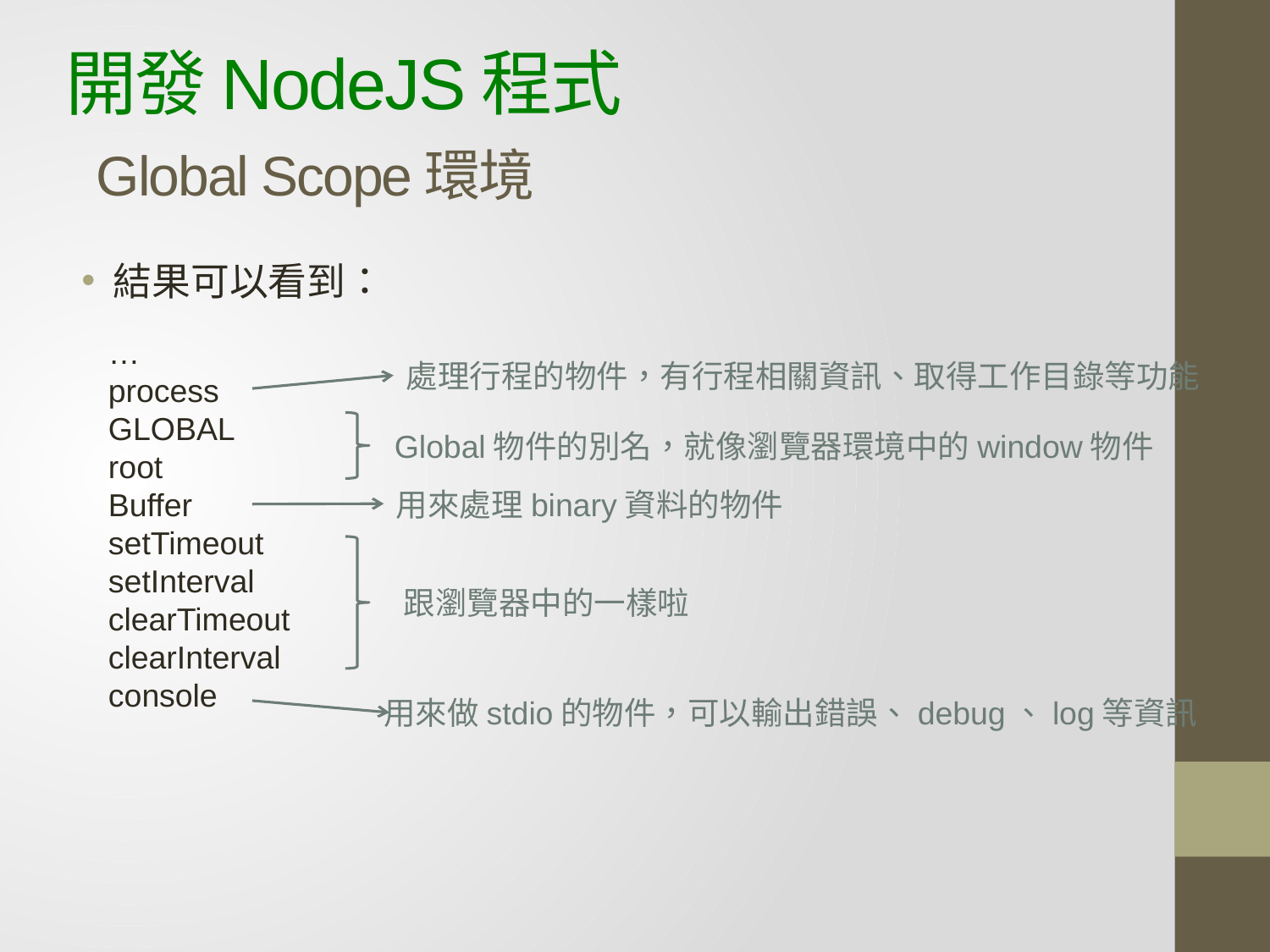

# 開發NodeJS程式 Global Scope環境

結果可以看到：
…
process
GLOBAL
root
Buffer
setTimeout
setInterval
clearTimeout
clearInterval
console
處理行程的物件，有行程相關資訊、取得工作目錄等功能

Global物件的別名，就像瀏覽器環境中的window物件
用來處理binary資料的物件

跟瀏覽器中的一樣啦
用來做stdio的物件，可以輸出錯誤、debug、log等資訊